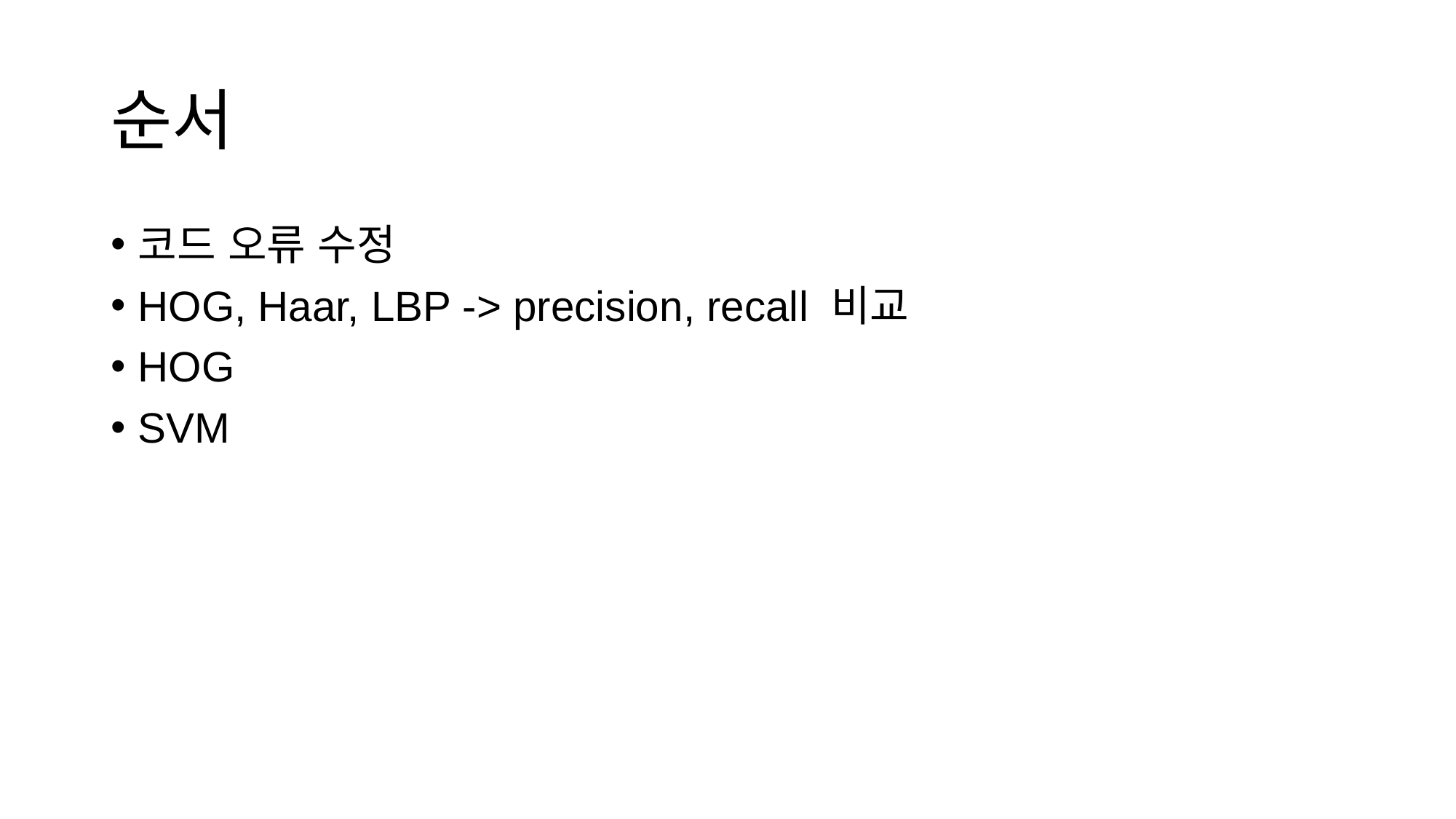

# 순서
코드 오류 수정
HOG, Haar, LBP -> precision, recall 비교
HOG
SVM